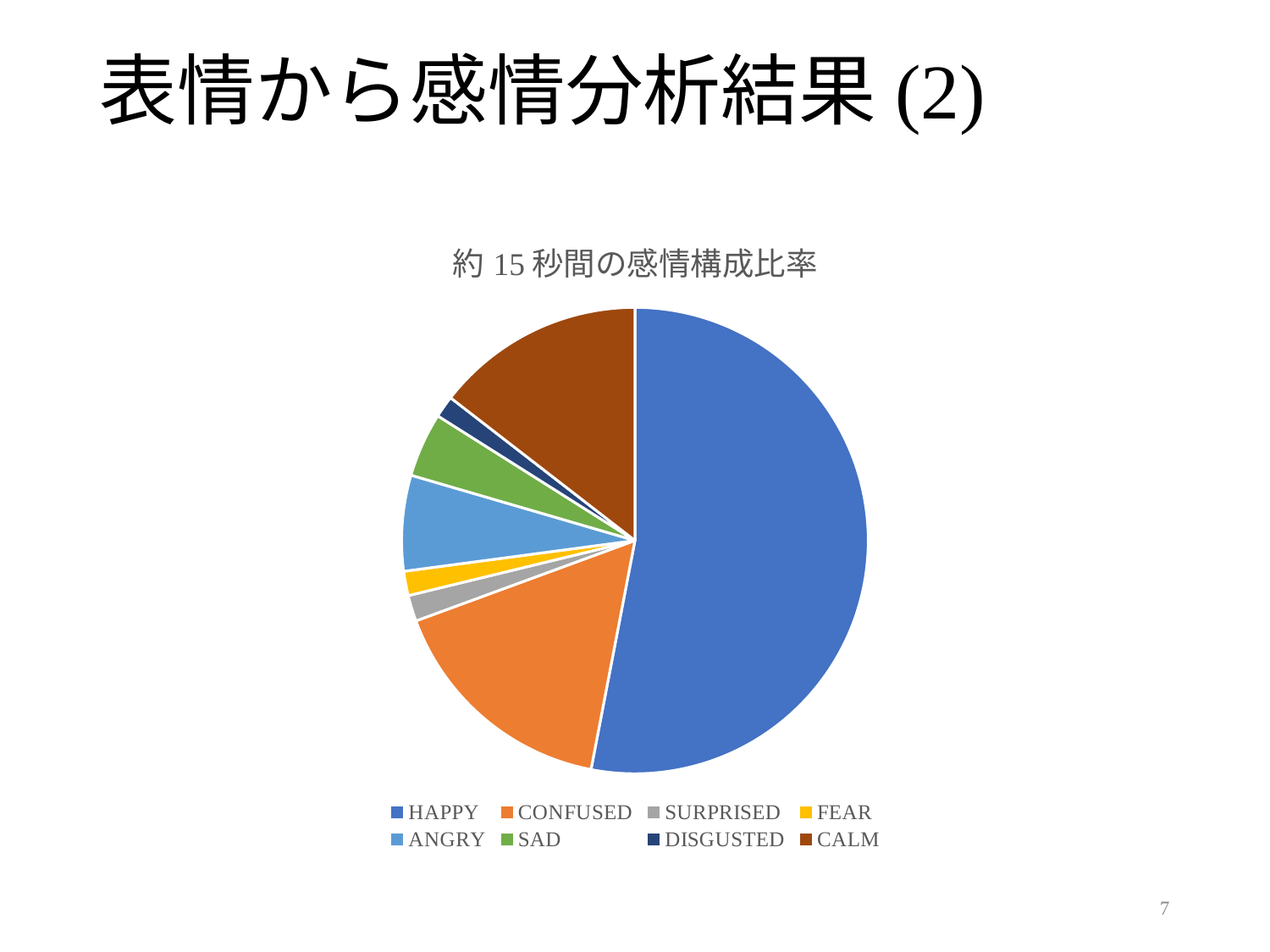

表情から感情分析結果(2)

### Chart: 約15秒間の感情構成比率

| Category |  |
|---|---|
| HAPPY | 4400.298019237815 |
| CONFUSED | 1359.5844305232158 |
| SURPRISED | 149.76701057329763 |
| FEAR | 140.1464582979676 |
| ANGRY | 550.5736647583537 |
| SAD | 369.7373049035659 |
| DISGUSTED | 125.77869515493495 |
| CALM | 1204.1144294403482 |
7